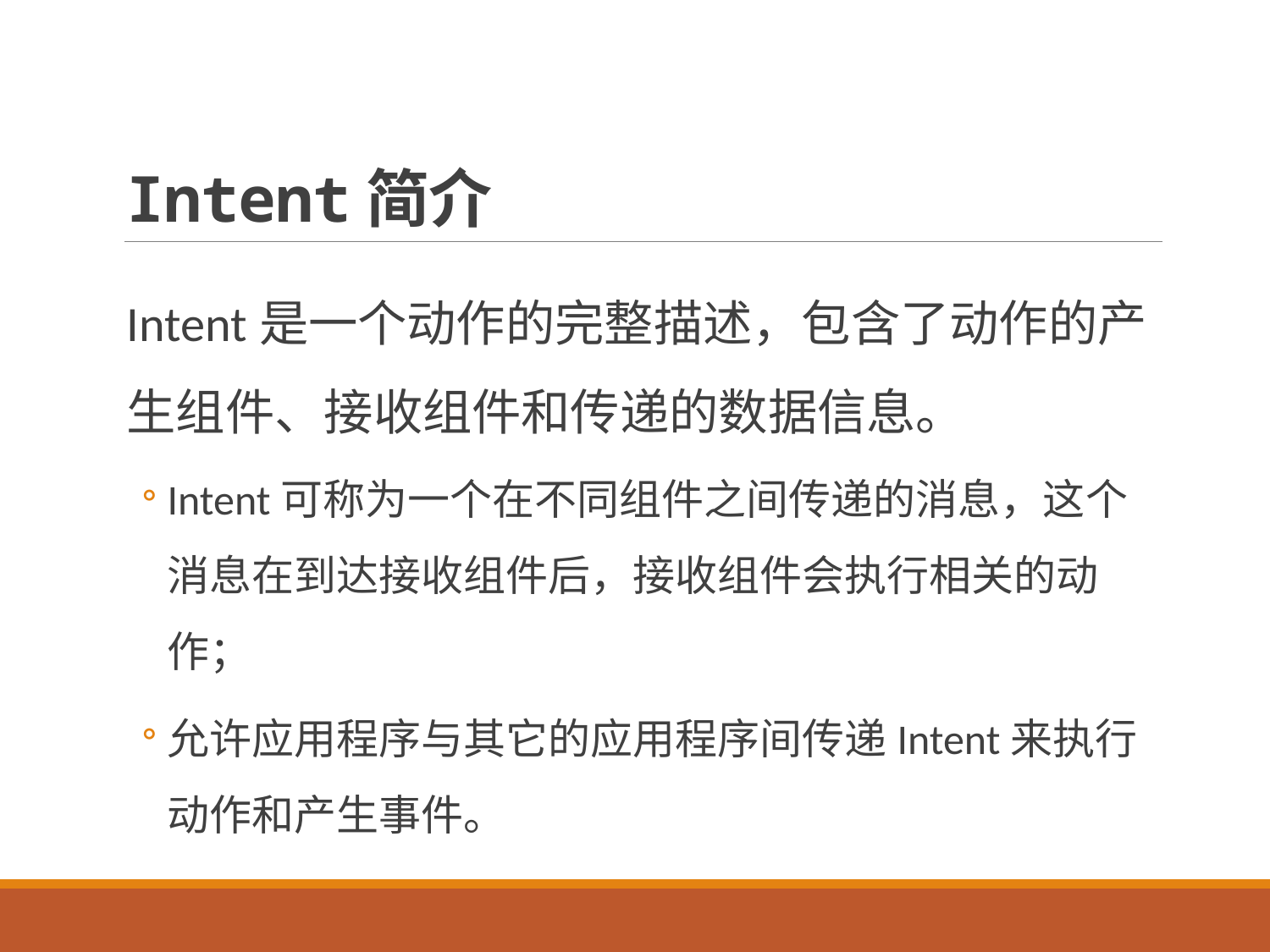

# Intent简介
Intent是一个动作的完整描述，包含了动作的产生组件、接收组件和传递的数据信息。
Intent可称为一个在不同组件之间传递的消息，这个消息在到达接收组件后，接收组件会执行相关的动作；
允许应用程序与其它的应用程序间传递Intent来执行动作和产生事件。